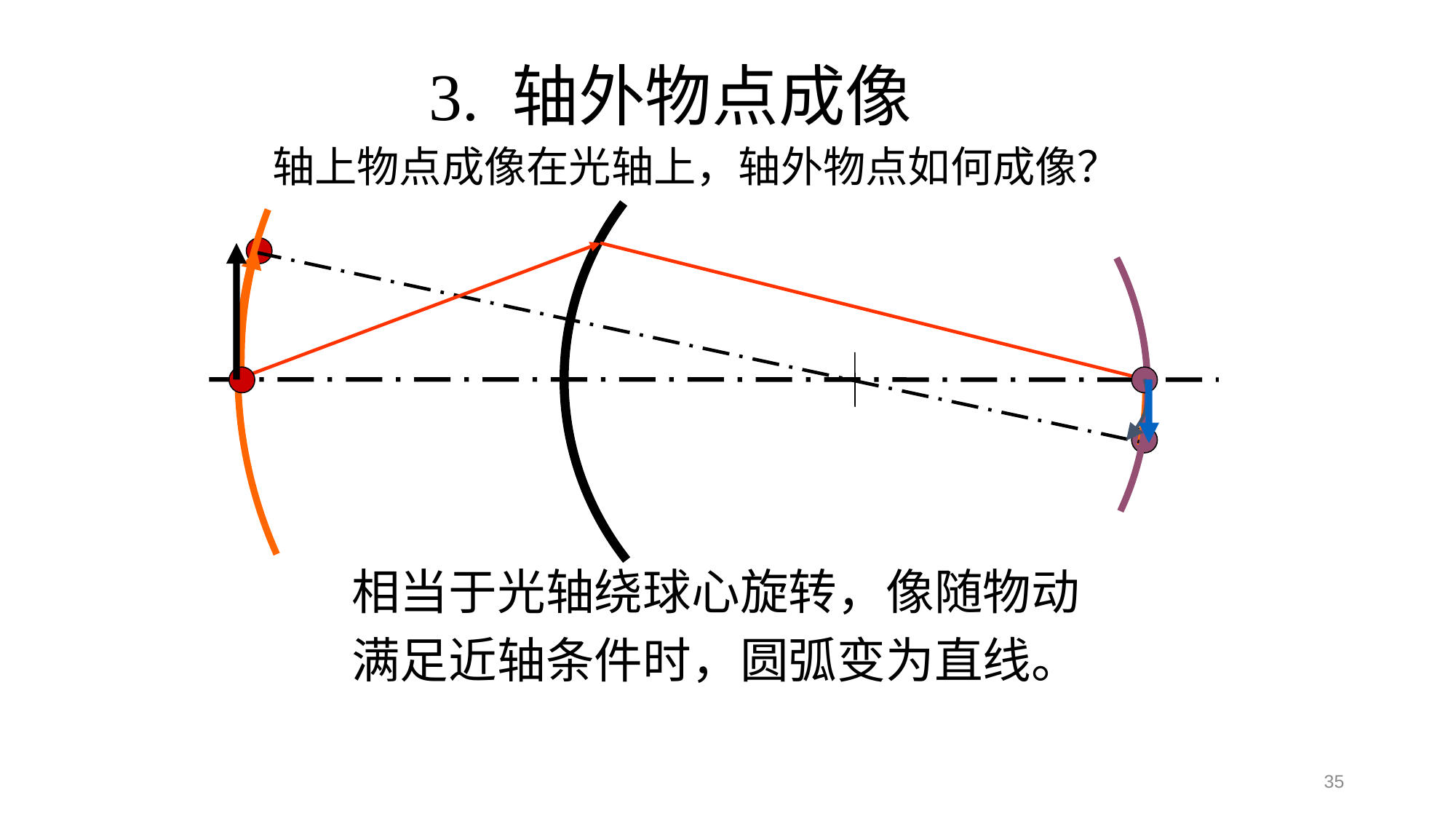

3. 轴外物点成像
轴上物点成像在光轴上，轴外物点如何成像？

相当于光轴绕球心旋转，像随物动
满足近轴条件时，圆弧变为直线。
35